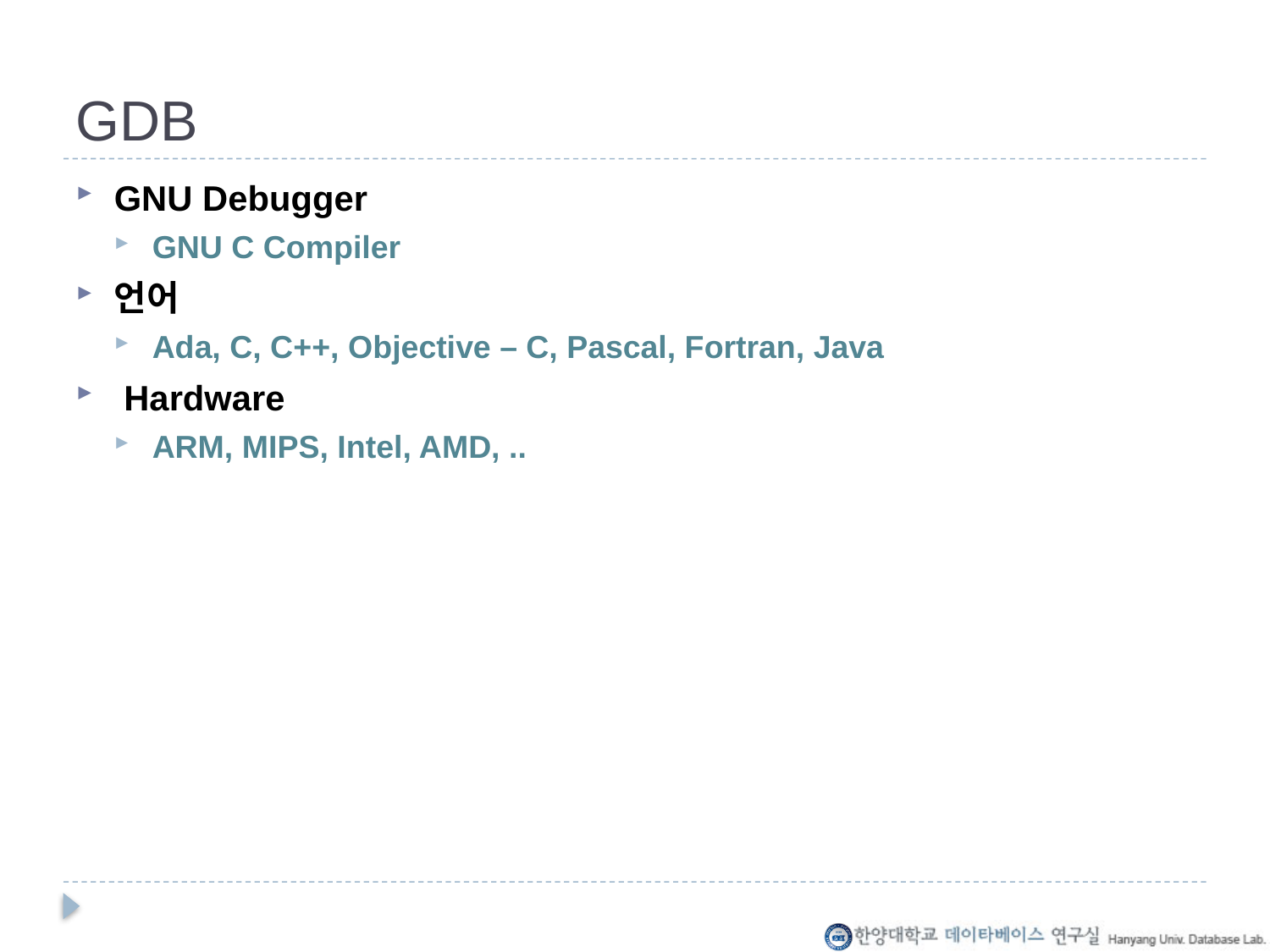

# GDB
GNU Debugger
GNU C Compiler
언어
Ada, C, C++, Objective – C, Pascal, Fortran, Java
 Hardware
ARM, MIPS, Intel, AMD, ..